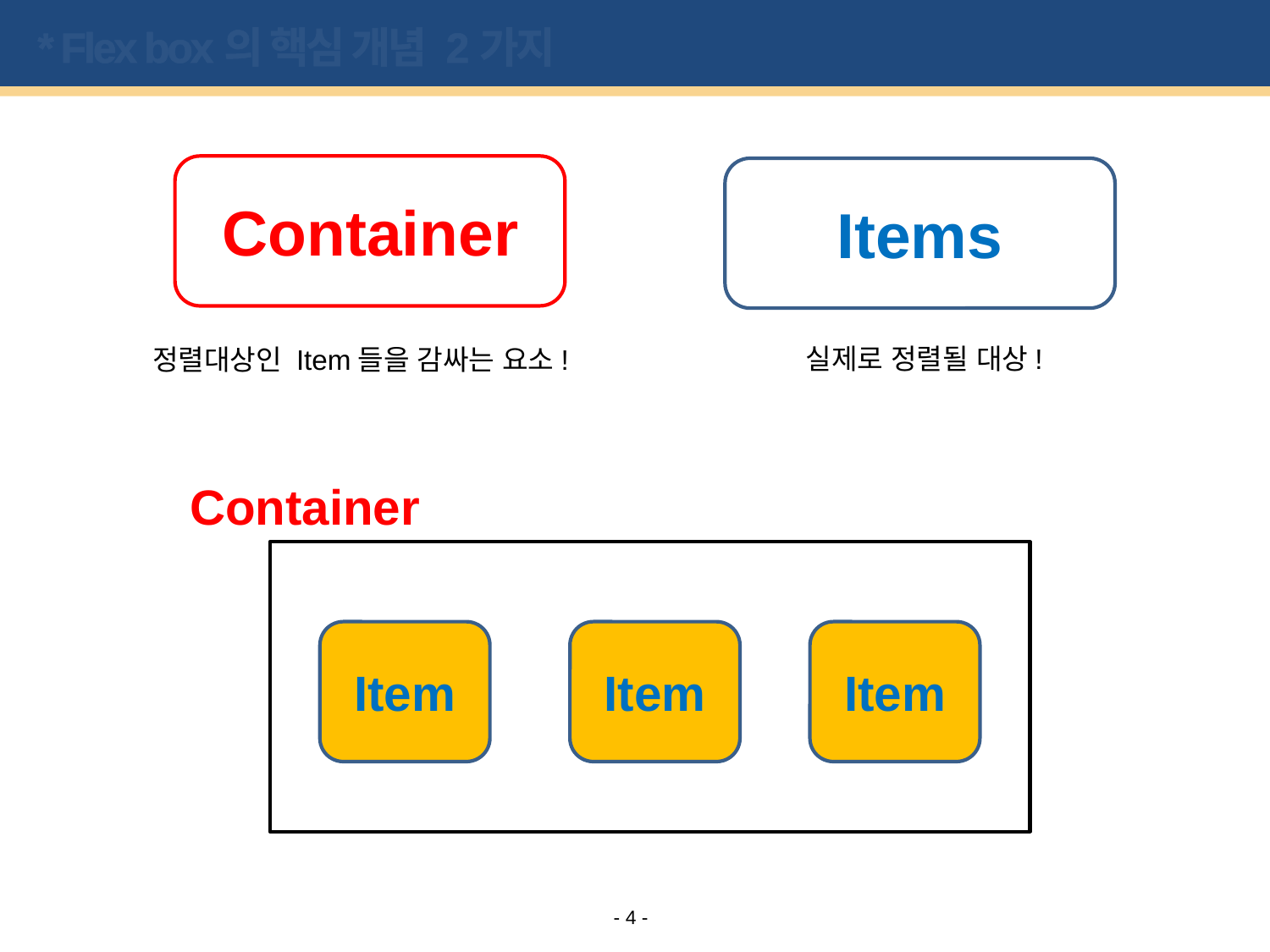

# * Flex box의 핵심 개념 2가지

Container
Items
실제로 정렬될 대상!
정렬대상인 Item들을 감싸는 요소!
Container

Item
Item
Item